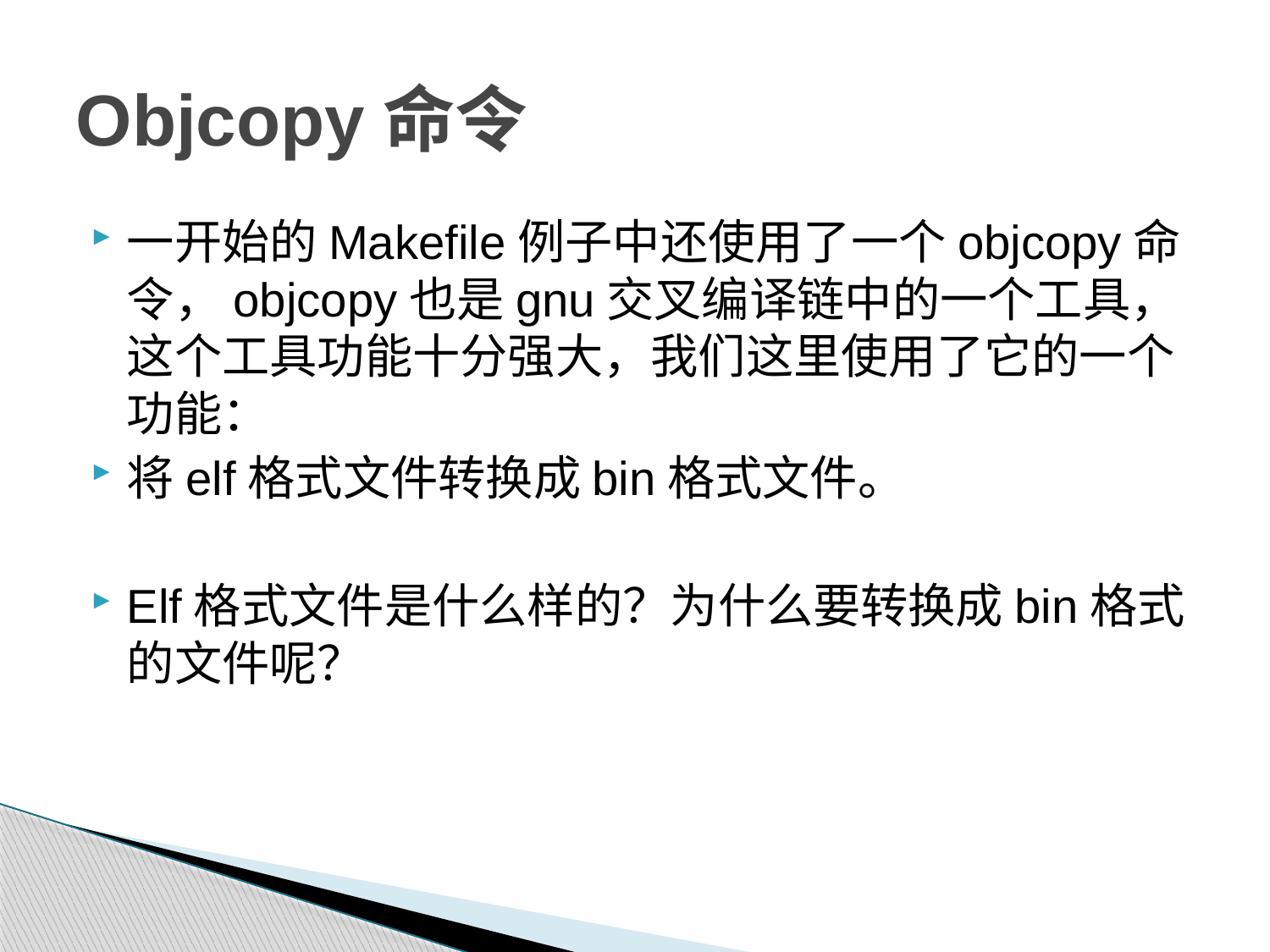

# Objcopy命令
一开始的Makefile例子中还使用了一个objcopy命令，objcopy也是gnu交叉编译链中的一个工具，这个工具功能十分强大，我们这里使用了它的一个功能：
将elf格式文件转换成bin格式文件。

Elf格式文件是什么样的？为什么要转换成bin格式的文件呢？